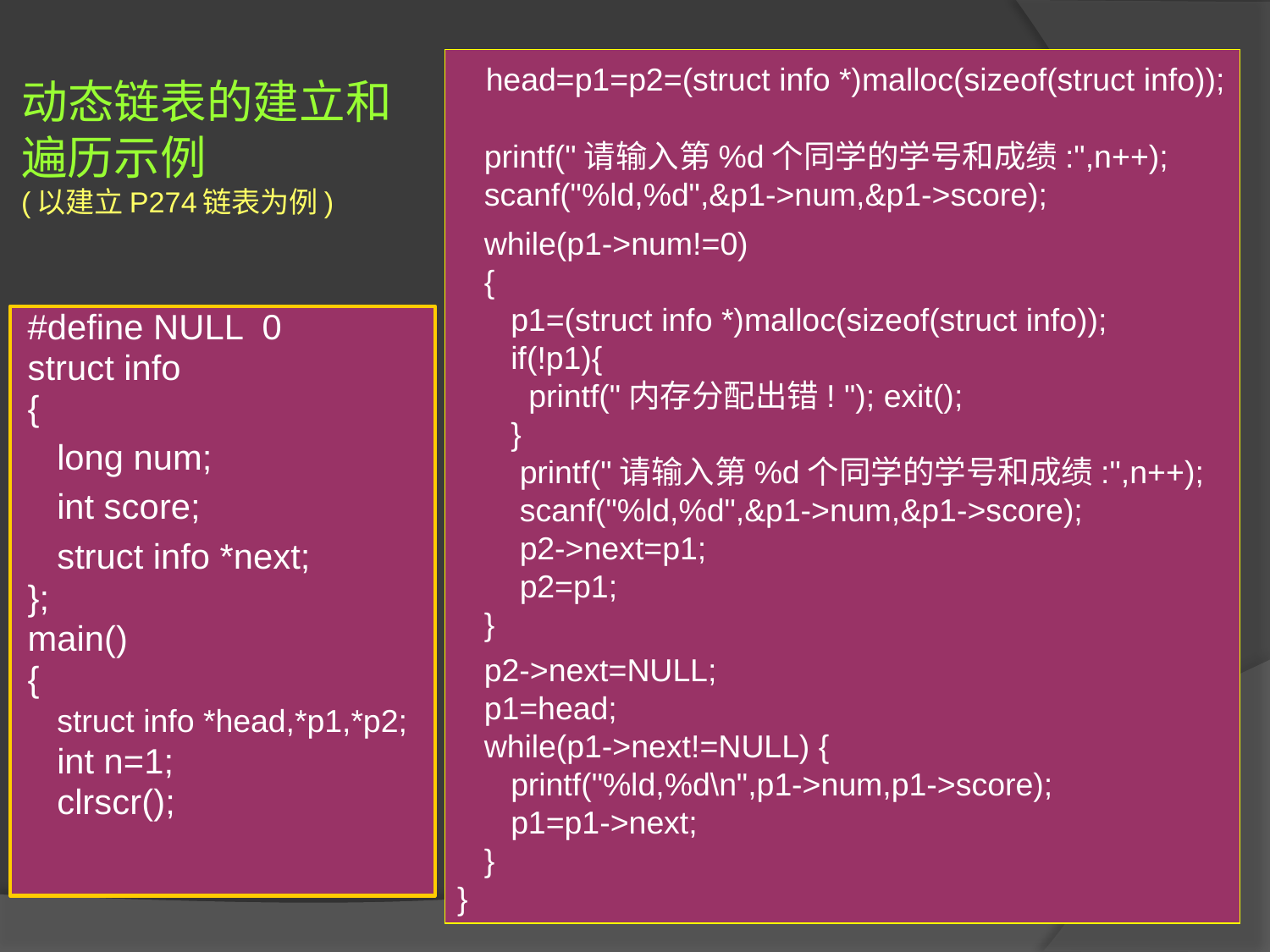

head=p1=p2=(struct info *)malloc(sizeof(struct info));
   printf("请输入第%d个同学的学号和成绩:",n++);
   scanf("%ld,%d",&p1->num,&p1->score);
   while(p1->num!=0)
   {
      p1=(struct info *)malloc(sizeof(struct info));
      if(!p1){
        printf("内存分配出错! "); exit();
      }
       printf("请输入第%d个同学的学号和成绩:",n++);
       scanf("%ld,%d",&p1->num,&p1->score);
       p2->next=p1;
       p2=p1;
   }
   p2->next=NULL;
   p1=head;
   while(p1->next!=NULL) {
      printf("%ld,%d\n",p1->num,p1->score);
      p1=p1->next;
   }
}
# 动态链表的建立和遍历示例 (以建立P274链表为例)
#define NULL  0
struct info
{
   long num;
   int score;
   struct info *next;
};
main()
{
   struct info *head,*p1,*p2;
   int n=1;
   clrscr();